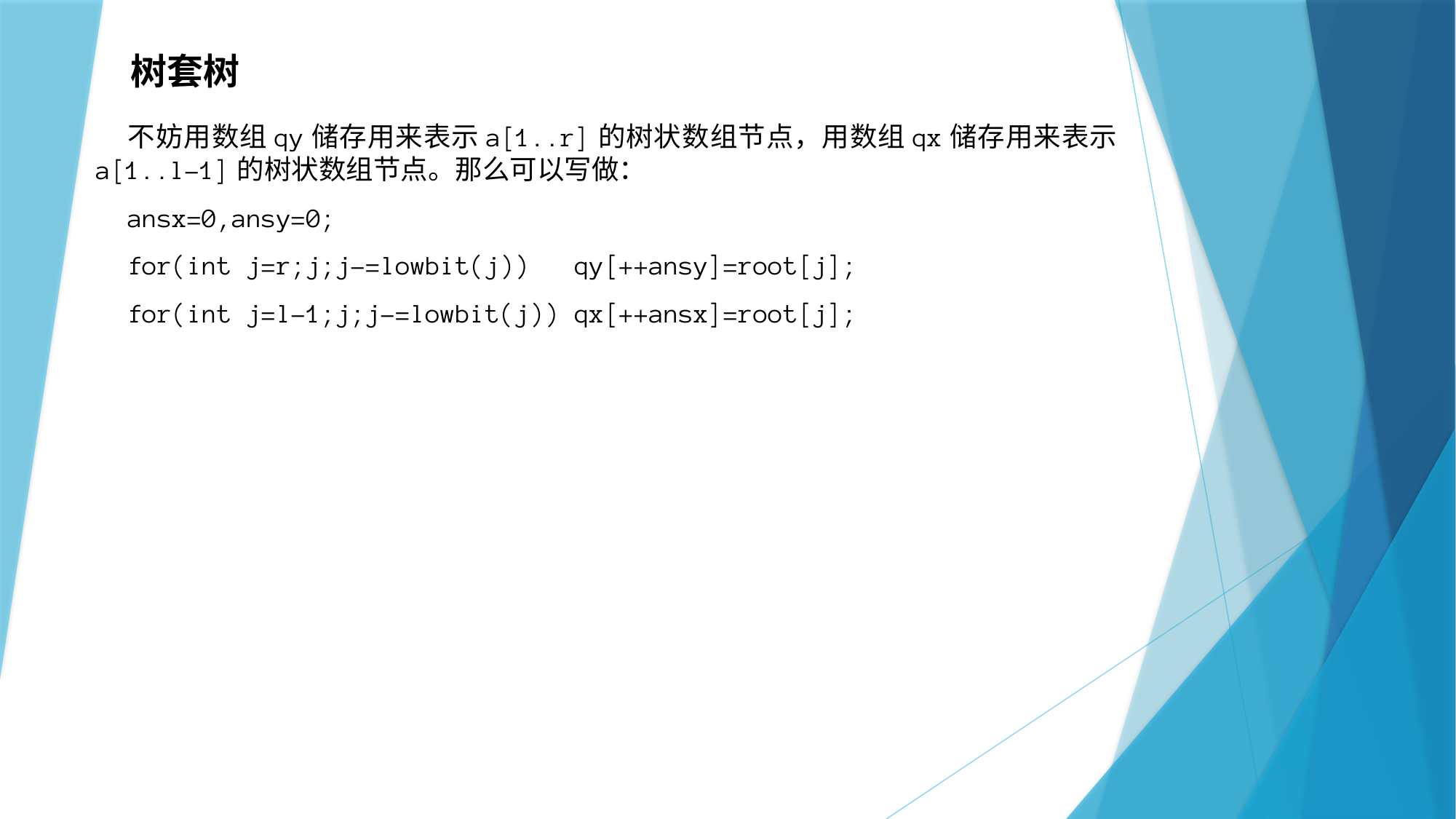

# 树套树
不妨用数组qy储存用来表示a[1..r]的树状数组节点，用数组qx储存用来表示a[1..l-1]的树状数组节点。那么可以写做：
ansx=0,ansy=0;
for(int j=r;j;j-=lowbit(j))   qy[++ansy]=root[j];
for(int j=l-1;j;j-=lowbit(j)) qx[++ansx]=root[j];